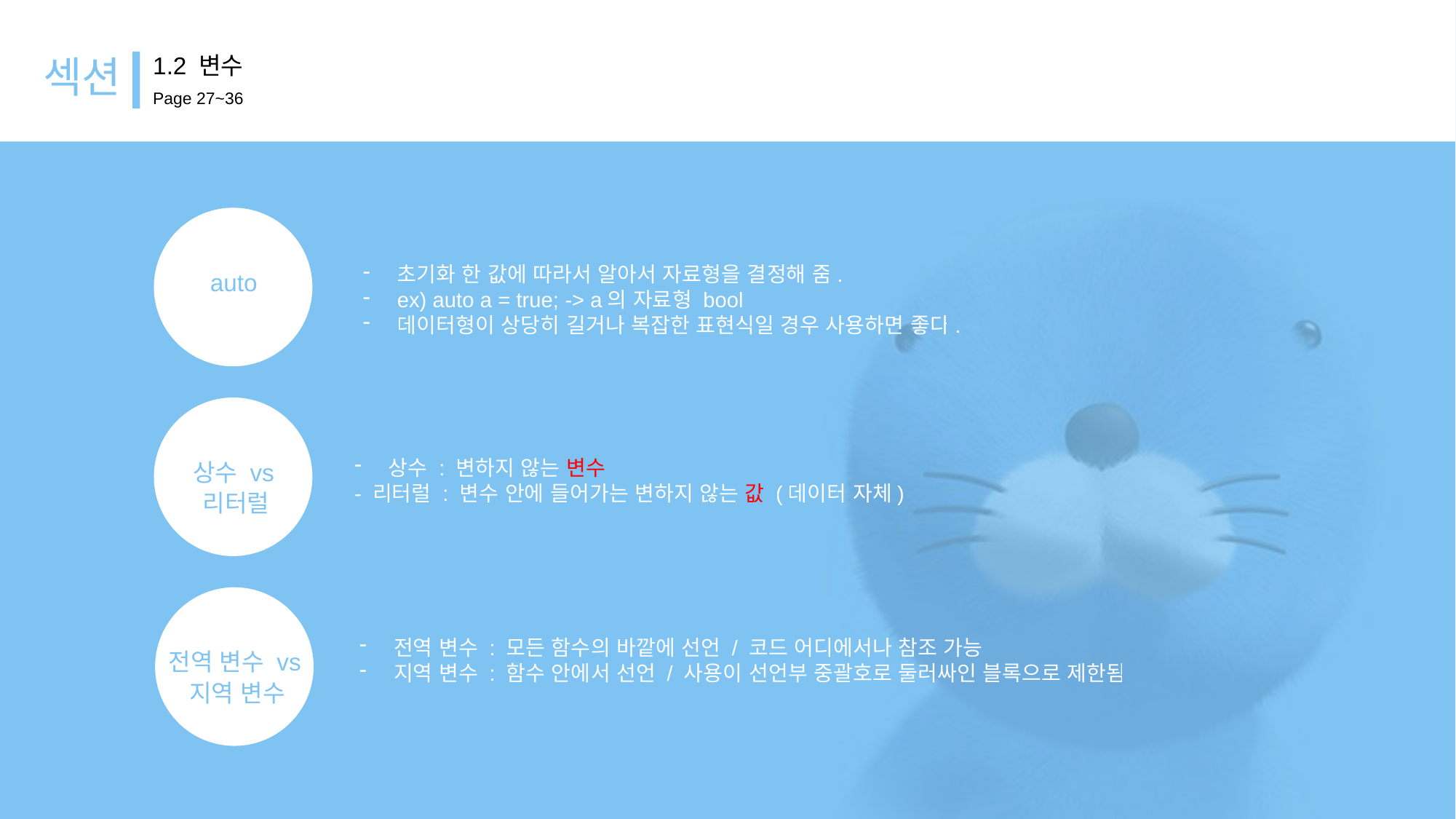

섹션
1.2 변수

Page 27~36

auto

초기화 한 값에 따라서 알아서 자료형을 결정해 줌.
ex) auto a = true; -> a의 자료형 bool
데이터형이 상당히 길거나 복잡한 표현식일 경우 사용하면 좋다.

상수 vs

 리터럴
상수 : 변하지 않는 변수
- 리터럴 : 변수 안에 들어가는 변하지 않는 값 (데이터 자체)

전역 변수 vs
 지역 변수
전역 변수 : 모든 함수의 바깥에 선언 / 코드 어디에서나 참조 가능
지역 변수 : 함수 안에서 선언 / 사용이 선언부 중괄호로 둘러싸인 블록으로 제한됨